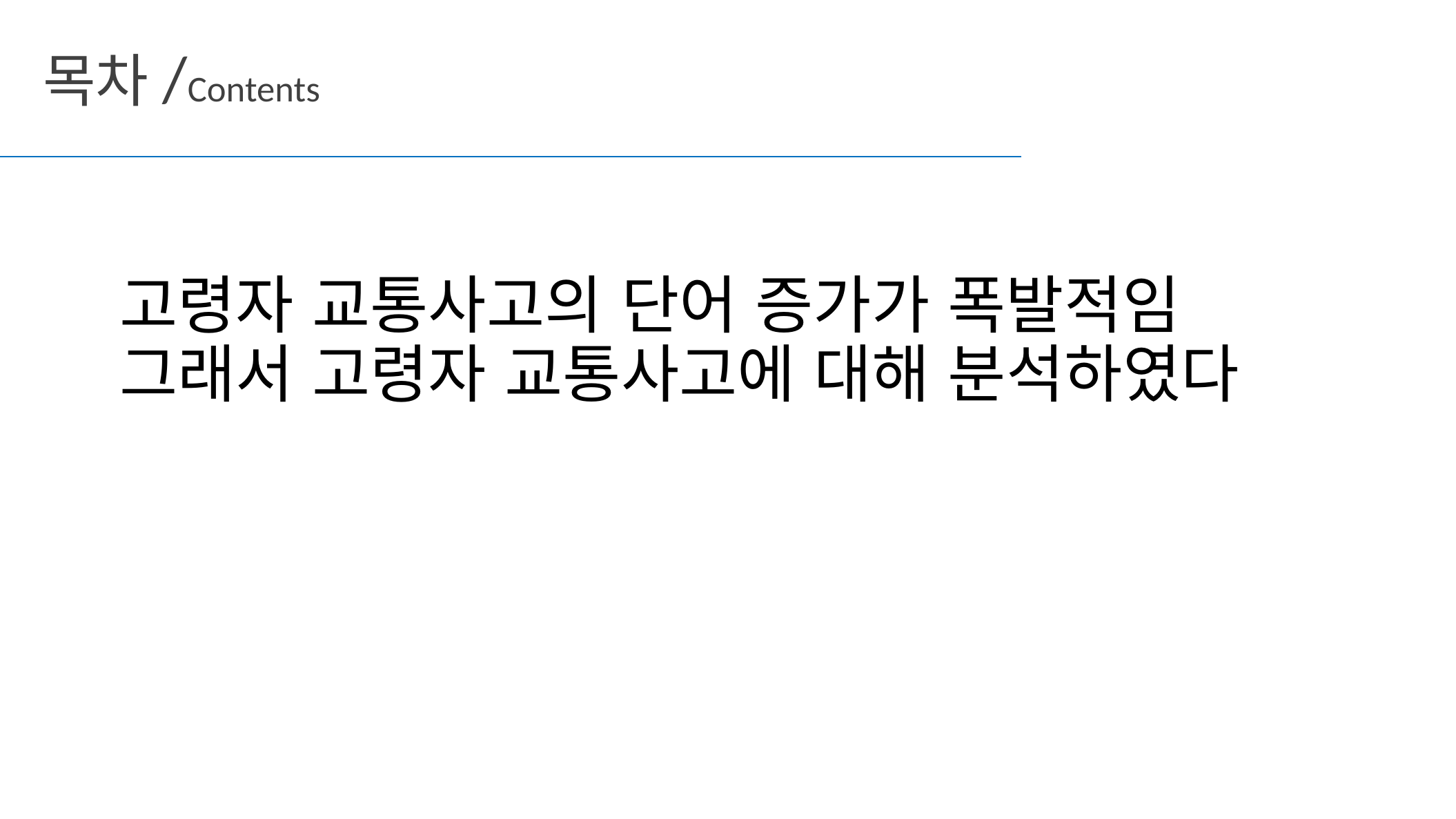

목차/Contents
# 고령자 교통사고의 단어 증가가 폭발적임 그래서 고령자 교통사고에 대해 분석하였다